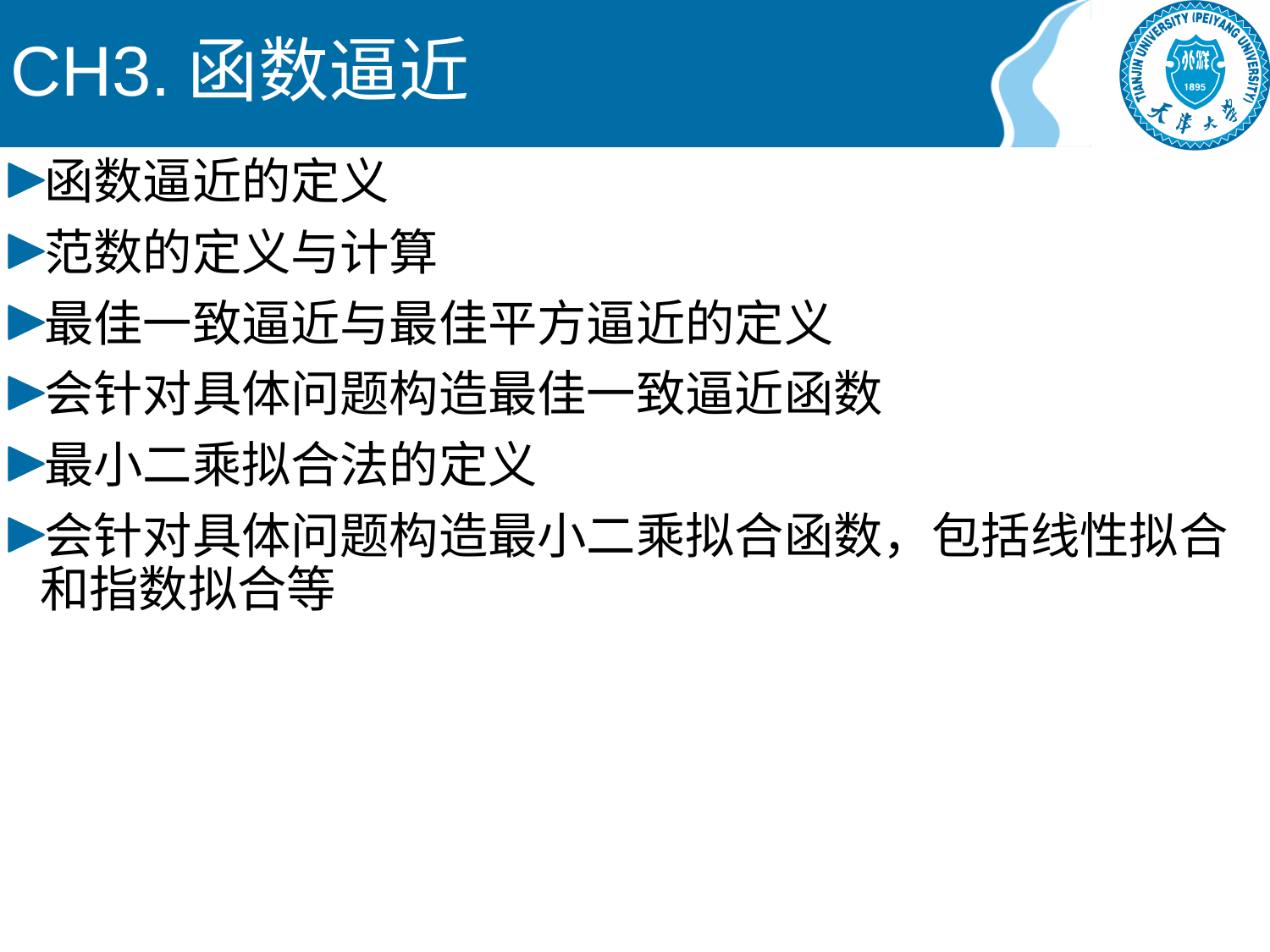

# CH3.函数逼近
函数逼近的定义
范数的定义与计算
最佳一致逼近与最佳平方逼近的定义
会针对具体问题构造最佳一致逼近函数
最小二乘拟合法的定义
会针对具体问题构造最小二乘拟合函数，包括线性拟合和指数拟合等